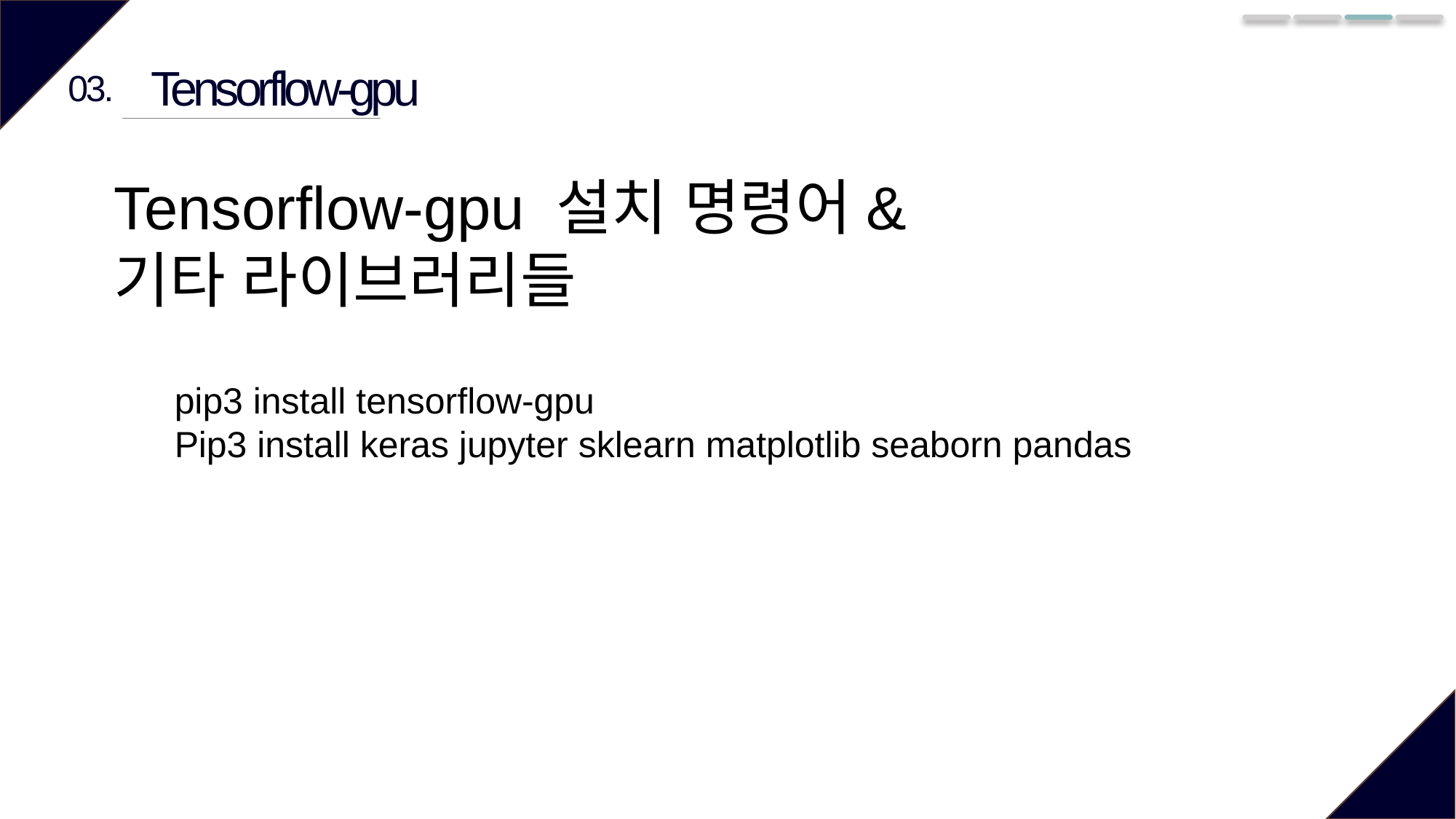

Tensorflow-gpu
03.
Tensorflow-gpu 설치 명령어&
기타 라이브러리들
pip3 install tensorflow-gpu
Pip3 install keras jupyter sklearn matplotlib seaborn pandas